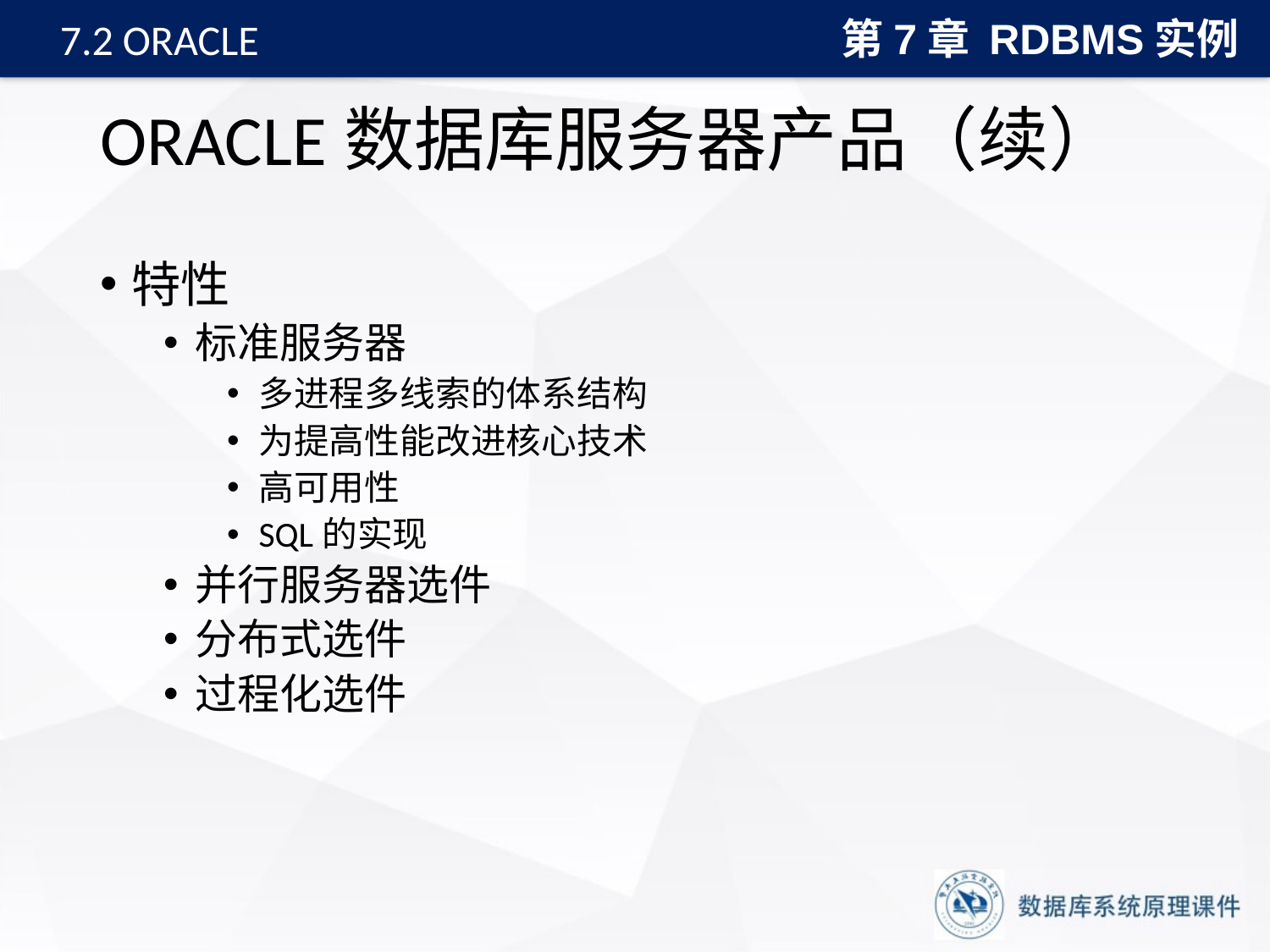

第7章 RDBMS实例
7.2 ORACLE
# ORACLE数据库服务器产品（续）
特性
标准服务器
多进程多线索的体系结构
为提高性能改进核心技术
高可用性
SQL的实现
并行服务器选件
分布式选件
过程化选件